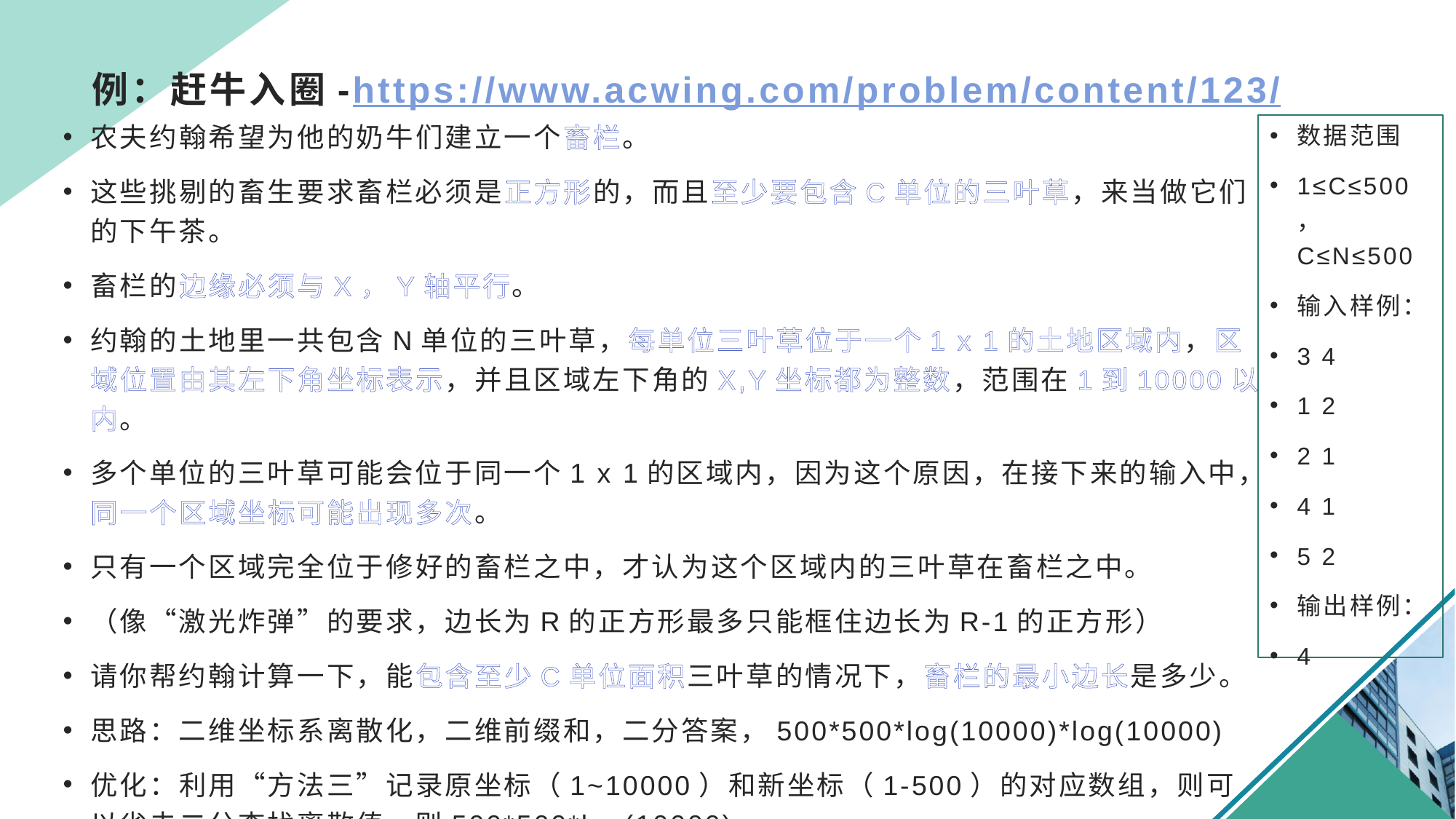

# 例：赶牛入圈-https://www.acwing.com/problem/content/123/
农夫约翰希望为他的奶牛们建立一个畜栏。
这些挑剔的畜生要求畜栏必须是正方形的，而且至少要包含C单位的三叶草，来当做它们的下午茶。
畜栏的边缘必须与X，Y轴平行。
约翰的土地里一共包含N单位的三叶草，每单位三叶草位于一个1 x 1的土地区域内，区域位置由其左下角坐标表示，并且区域左下角的X,Y坐标都为整数，范围在1到10000以内。
多个单位的三叶草可能会位于同一个1 x 1的区域内，因为这个原因，在接下来的输入中，同一个区域坐标可能出现多次。
只有一个区域完全位于修好的畜栏之中，才认为这个区域内的三叶草在畜栏之中。
（像“激光炸弹”的要求，边长为R的正方形最多只能框住边长为R-1的正方形）
请你帮约翰计算一下，能包含至少C单位面积三叶草的情况下，畜栏的最小边长是多少。
思路：二维坐标系离散化，二维前缀和，二分答案，500*500*log(10000)*log(10000)
优化：利用“方法三”记录原坐标（1~10000）和新坐标（1-500）的对应数组，则可以省去二分查找离散值，则500*500*log(10000)
数据范围
1≤C≤500， C≤N≤500
输入样例：
3 4
1 2
2 1
4 1
5 2
输出样例：
4

38